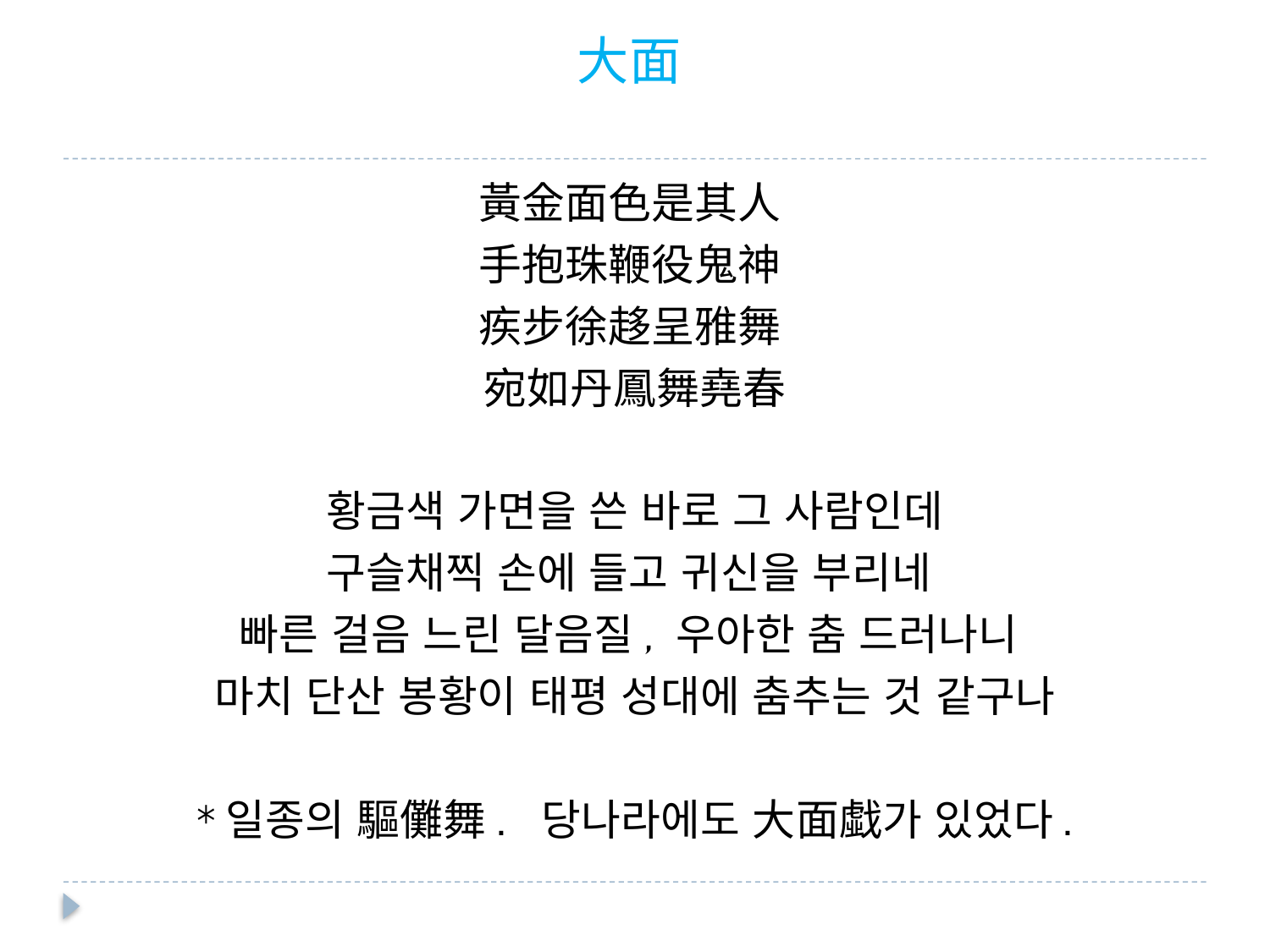

# 大面
黃金面色是其人
手抱珠鞭役鬼神
疾步徐趍呈雅舞
宛如丹鳳舞堯春

황금색 가면을 쓴 바로 그 사람인데
구슬채찍 손에 들고 귀신을 부리네
빠른 걸음 느린 달음질, 우아한 춤 드러나니
마치 단산 봉황이 태평 성대에 춤추는 것 같구나

*일종의 驅儺舞.  당나라에도 大面戱가 있었다.